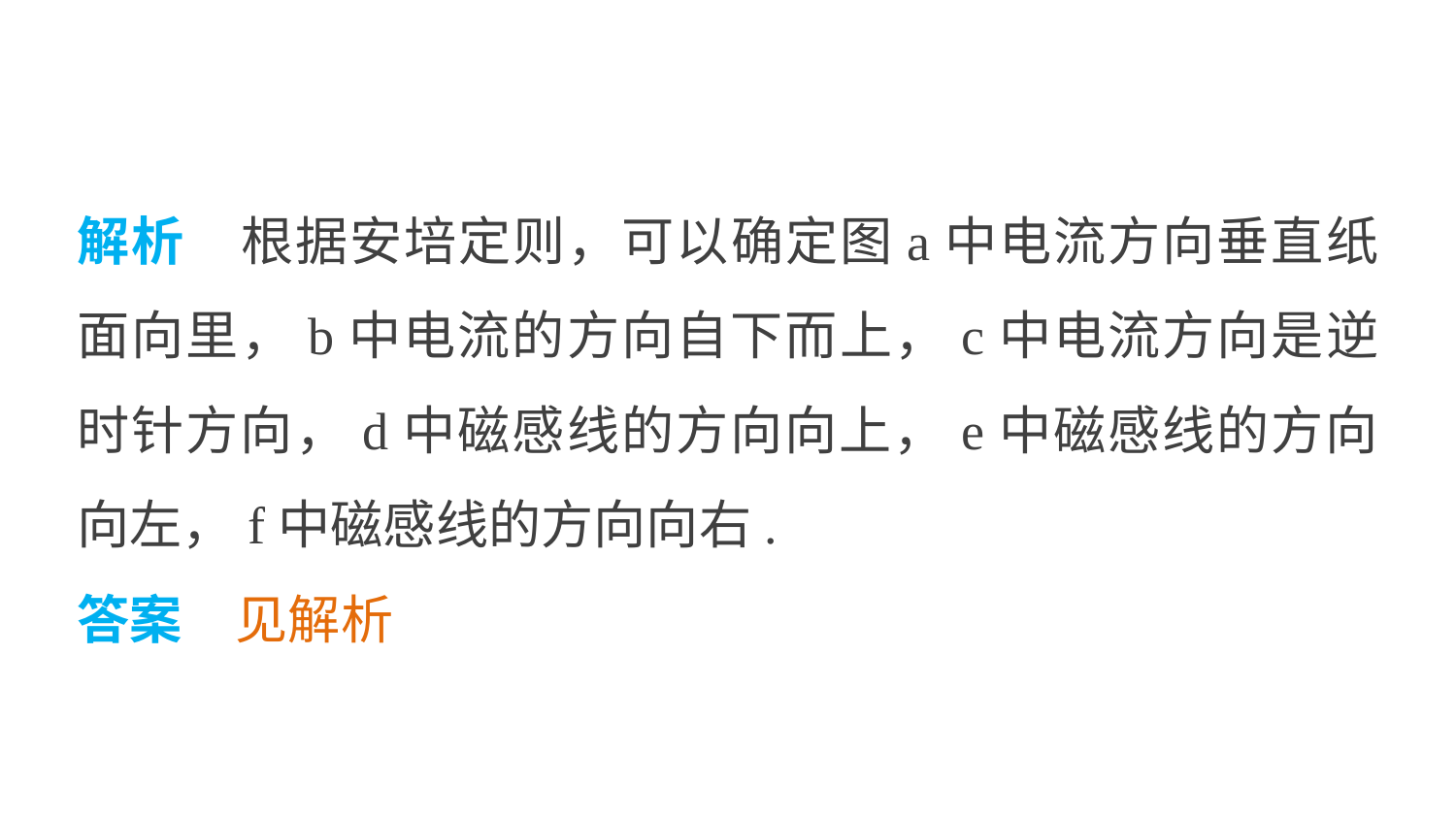

解析　根据安培定则，可以确定图a中电流方向垂直纸面向里，b中电流的方向自下而上，c中电流方向是逆时针方向，d中磁感线的方向向上，e中磁感线的方向向左，f中磁感线的方向向右.
答案　见解析